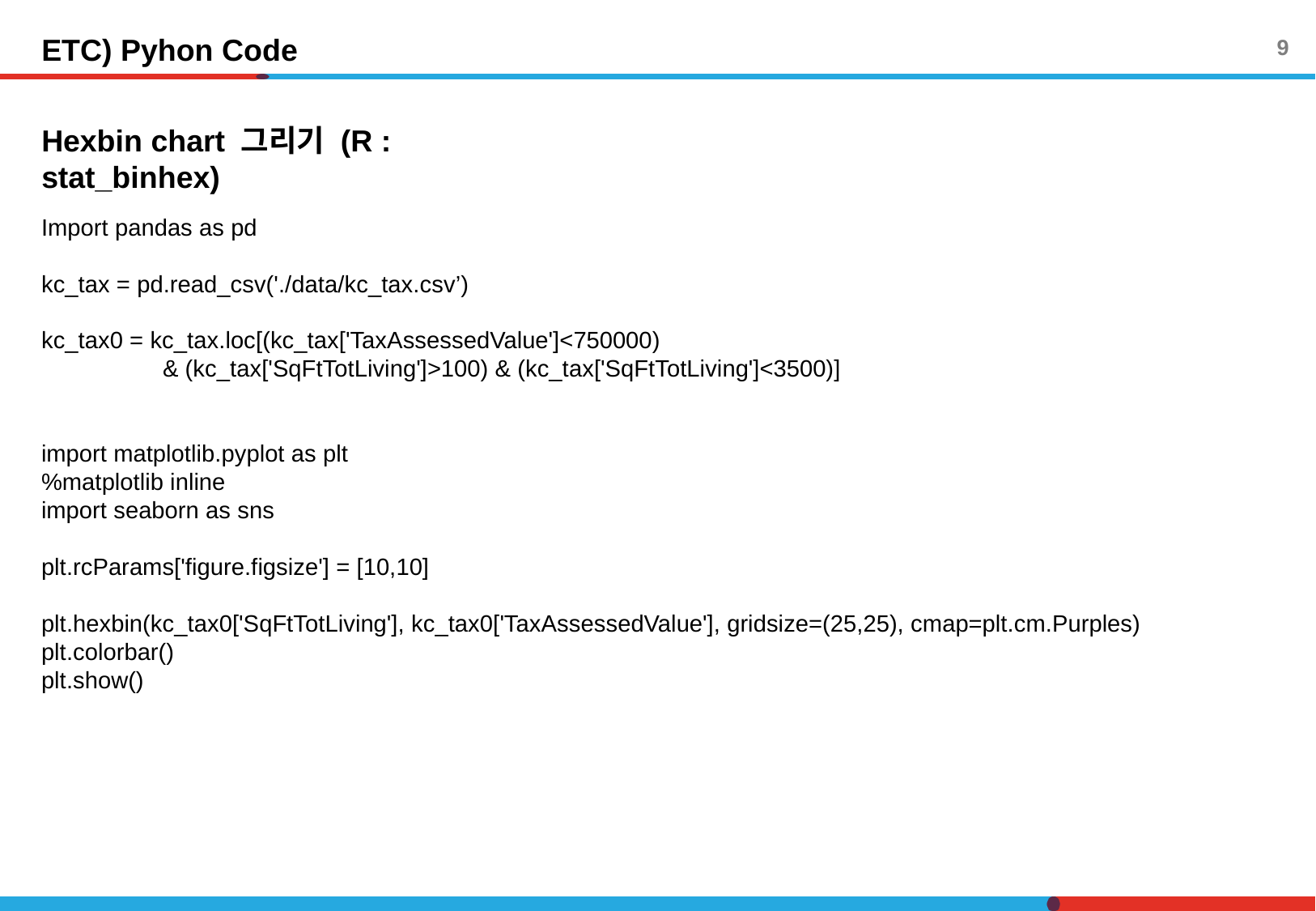

ETC) Pyhon Code
9
Hexbin chart 그리기 (R : stat_binhex)
Import pandas as pd

kc_tax = pd.read_csv('./data/kc_tax.csv’)

kc_tax0 = kc_tax.loc[(kc_tax['TaxAssessedValue']<750000)
	& (kc_tax['SqFtTotLiving']>100) & (kc_tax['SqFtTotLiving']<3500)]

import matplotlib.pyplot as plt
%matplotlib inline
import seaborn as sns

plt.rcParams['figure.figsize'] = [10,10]

plt.hexbin(kc_tax0['SqFtTotLiving'], kc_tax0['TaxAssessedValue'], gridsize=(25,25), cmap=plt.cm.Purples)
plt.colorbar()
plt.show()